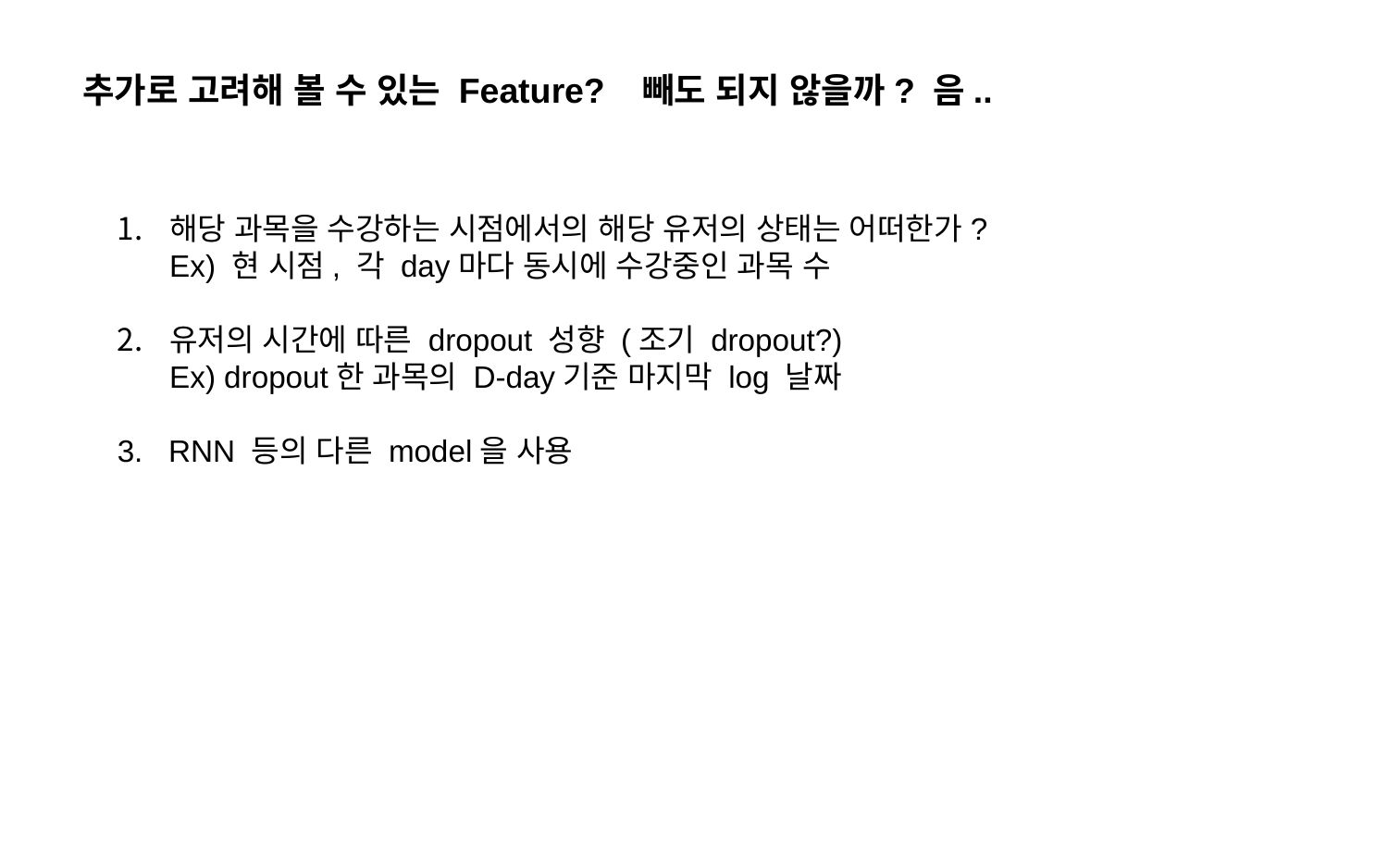

추가로 고려해 볼 수 있는 Feature?   빼도 되지 않을까? 음..
해당 과목을 수강하는 시점에서의 해당 유저의 상태는 어떠한가?
Ex) 현 시점, 각 day마다 동시에 수강중인 과목 수

유저의 시간에 따른 dropout 성향 (조기 dropout?)
Ex) dropout한 과목의 D-day기준 마지막 log 날짜

3.   RNN 등의 다른 model을 사용